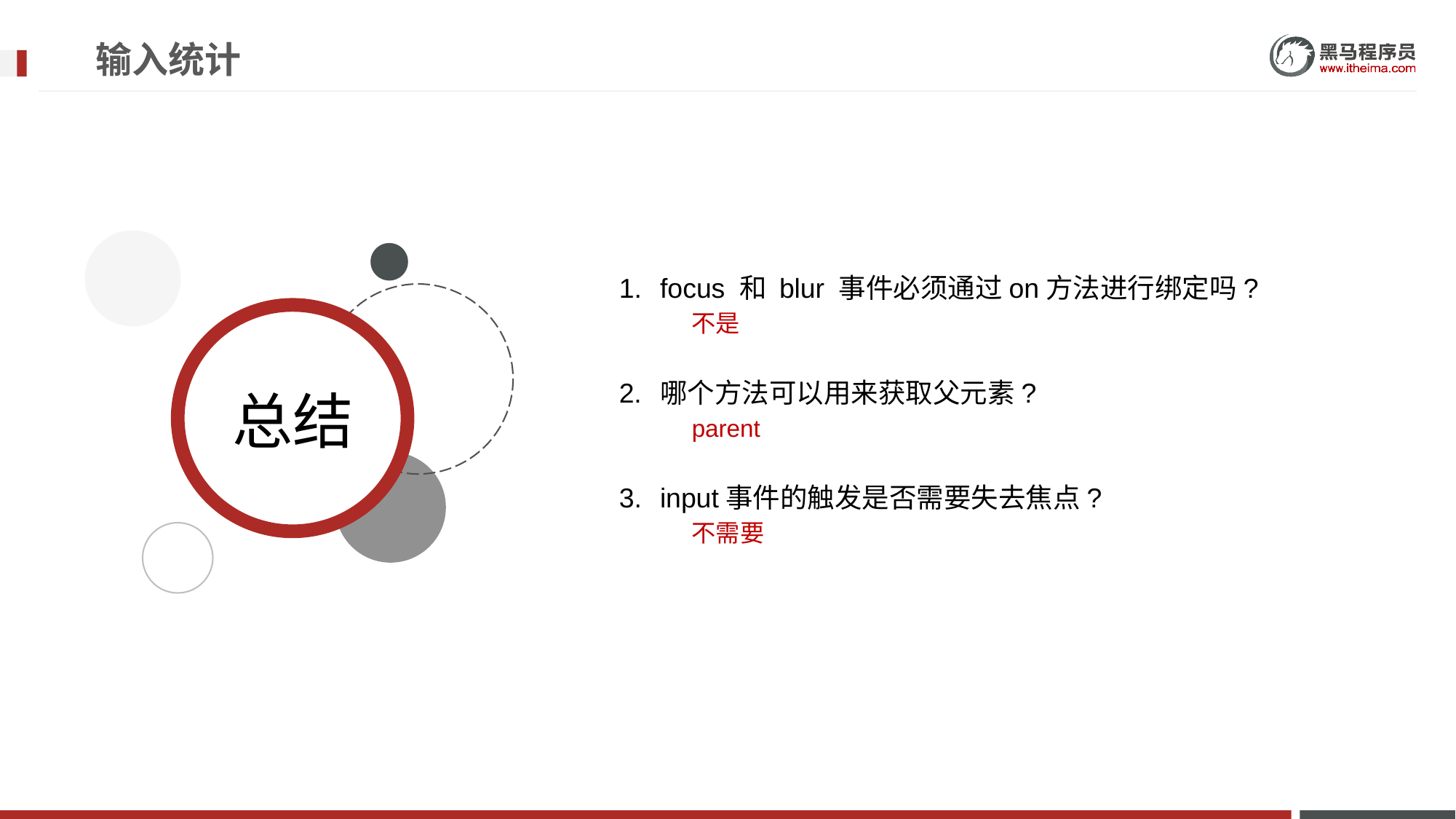

# 输入统计
focus 和 blur 事件必须通过on方法进行绑定吗?
不是
哪个方法可以用来获取父元素?
parent
input事件的触发是否需要失去焦点?
不需要